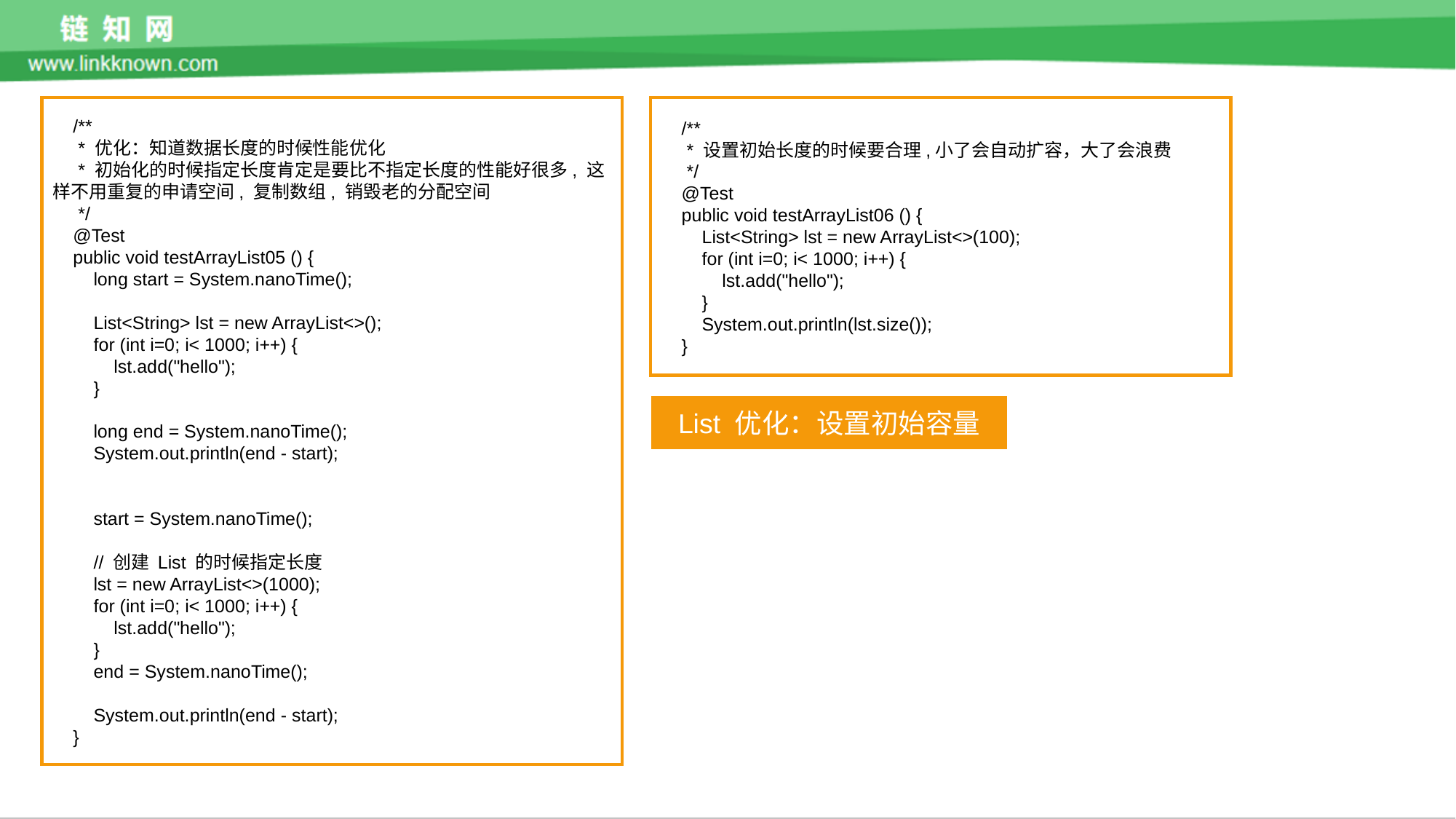

/**
     * 优化：知道数据长度的时候性能优化
     * 初始化的时候指定长度肯定是要比不指定长度的性能好很多, 这样不用重复的申请空间, 复制数组, 销毁老的分配空间
     */
    @Test
    public void testArrayList05 () {
        long start = System.nanoTime();

        List<String> lst = new ArrayList<>();
        for (int i=0; i< 1000; i++) {
            lst.add("hello");
        }

        long end = System.nanoTime();
        System.out.println(end - start);

        start = System.nanoTime();

        // 创建 List 的时候指定长度
        lst = new ArrayList<>(1000);
        for (int i=0; i< 1000; i++) {
            lst.add("hello");
        }
        end = System.nanoTime();

        System.out.println(end - start);
    }
    /**
     * 设置初始长度的时候要合理,小了会自动扩容，大了会浪费
     */
    @Test
    public void testArrayList06 () {
        List<String> lst = new ArrayList<>(100);
        for (int i=0; i< 1000; i++) {
            lst.add("hello");
        }
        System.out.println(lst.size());
    }
List 优化：设置初始容量